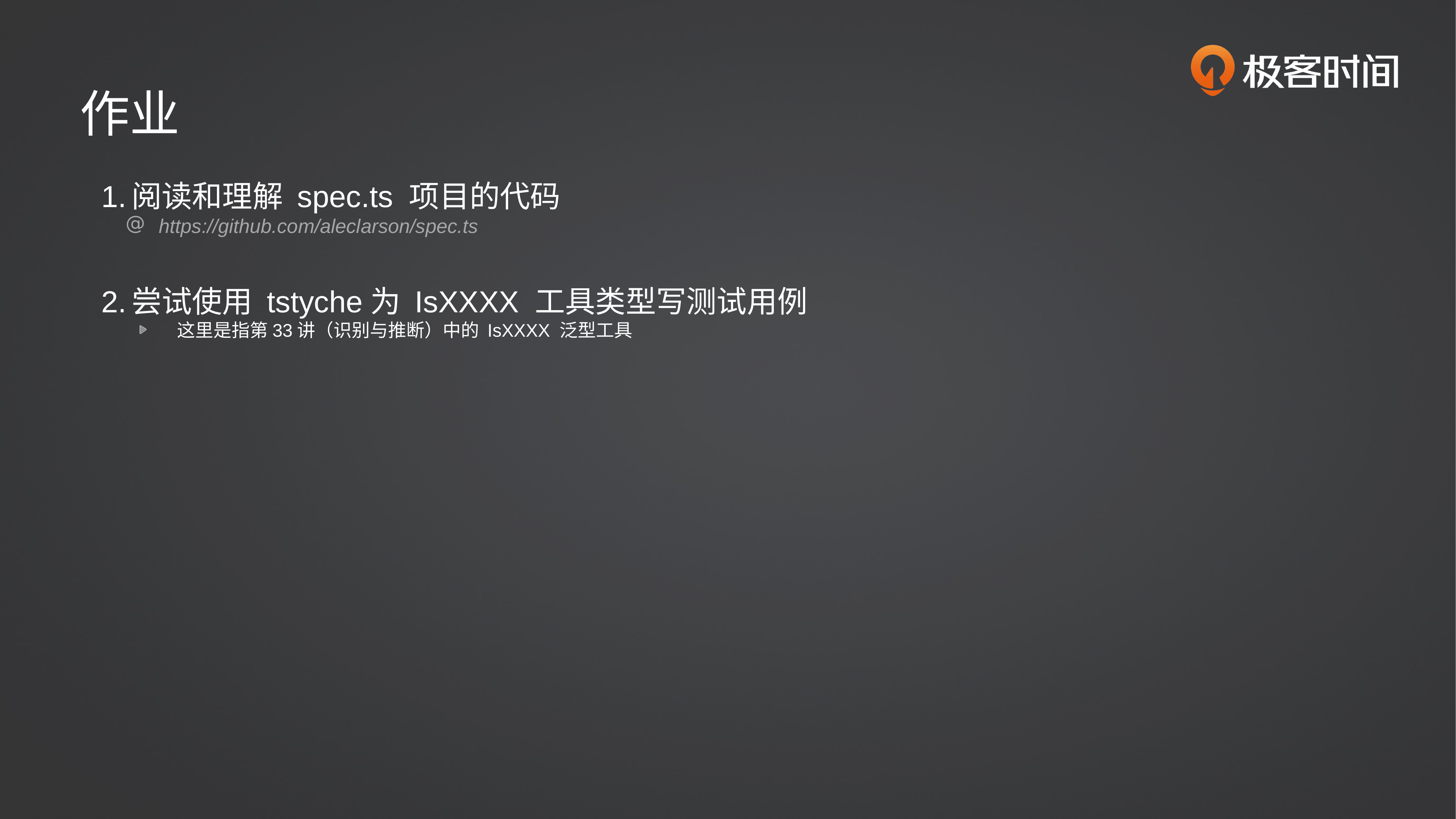

作业
阅读和理解 spec.ts 项目的代码
https://github.com/aleclarson/spec.ts
尝试使用 tstyche为 IsXXXX 工具类型写测试用例
这里是指第33讲（识别与推断）中的 IsXXXX 泛型工具